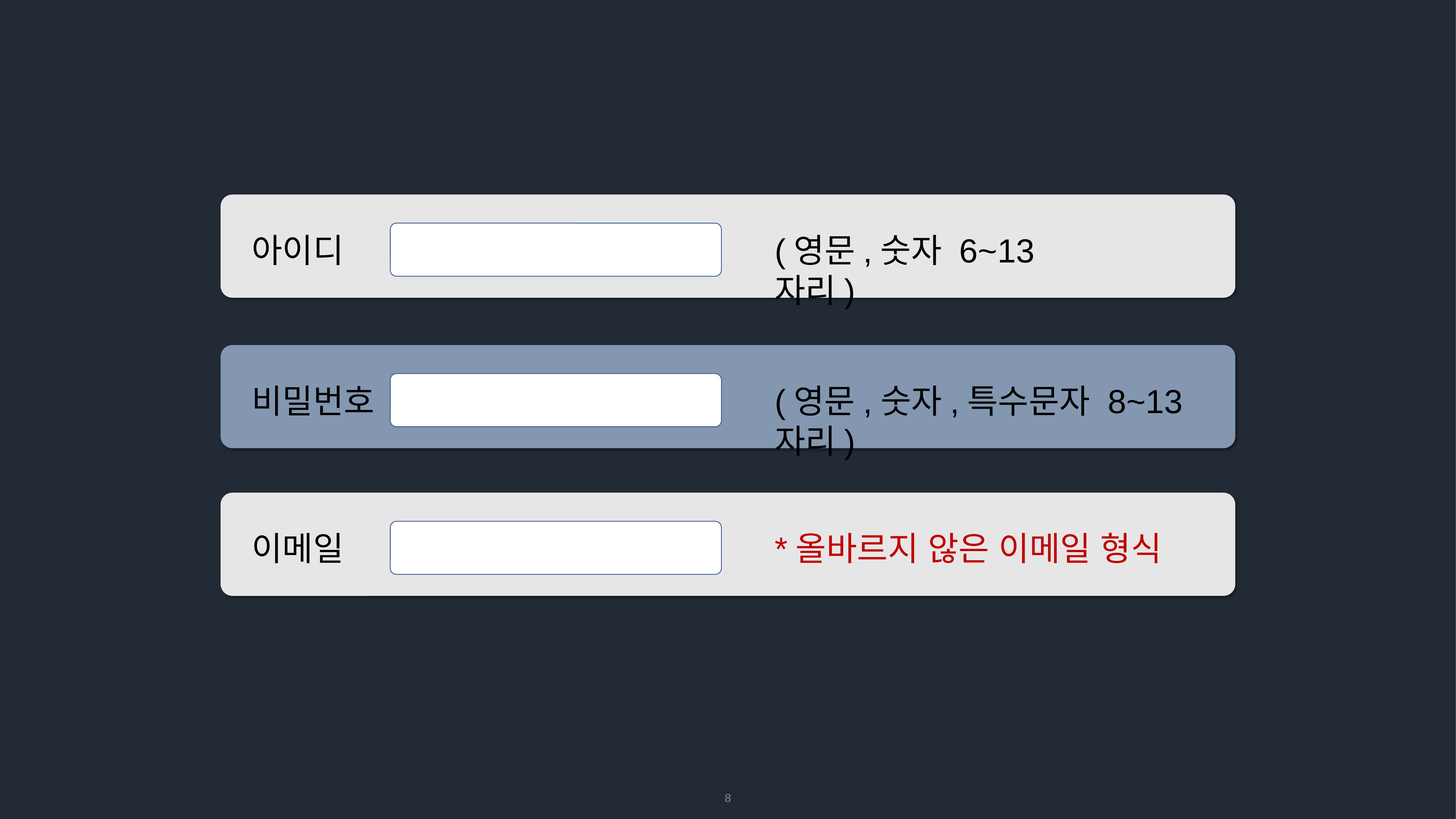

아이디
(영문,숫자 6~13자리)

비밀번호
(영문,숫자,특수문자 8~13자리)

*올바르지 않은 이메일 형식
이메일
8